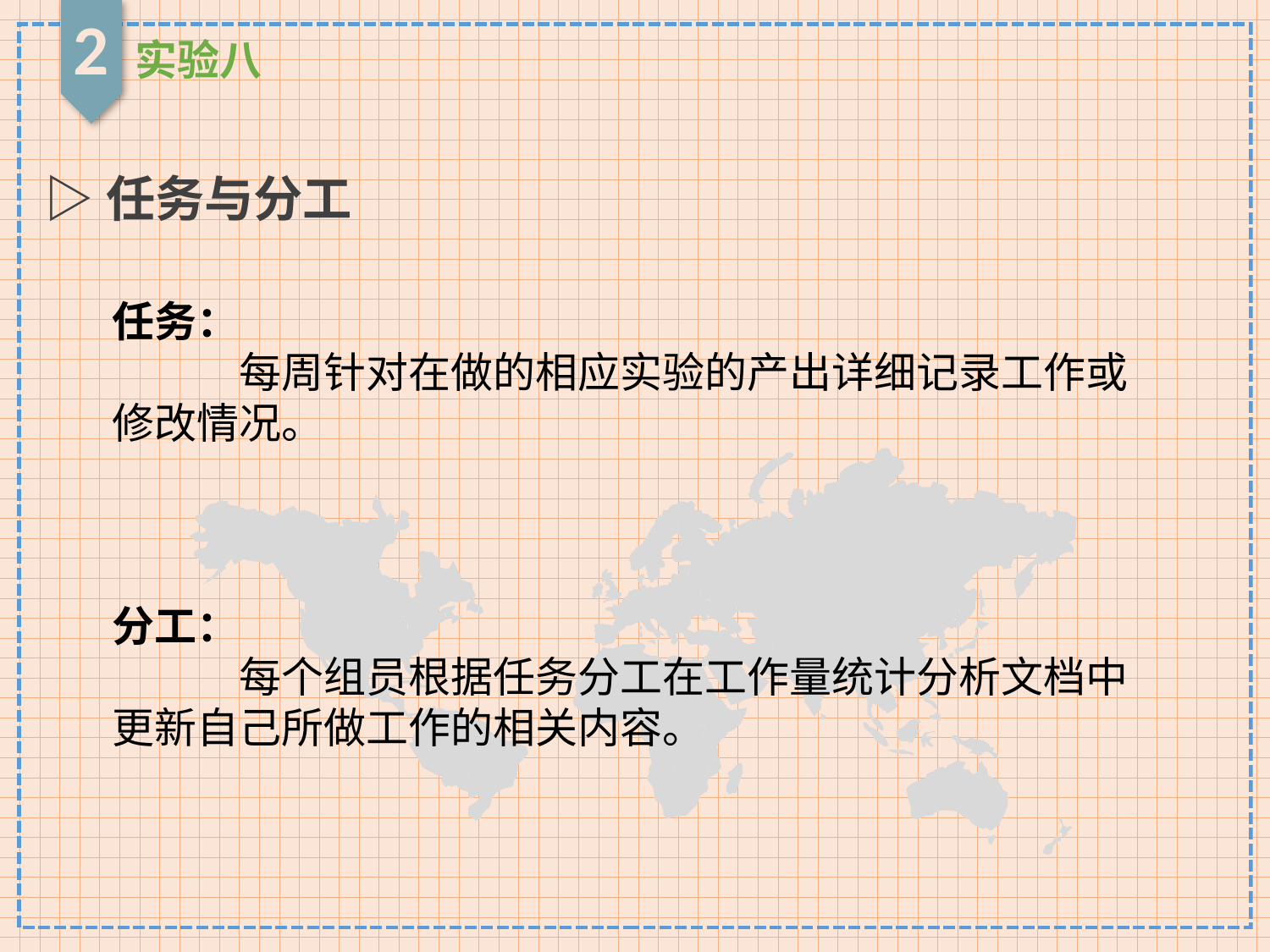

2
实验八
▷任务与分工
任务：
	每周针对在做的相应实验的产出详细记录工作或修改情况。

分工：
	每个组员根据任务分工在工作量统计分析文档中更新自己所做工作的相关内容。